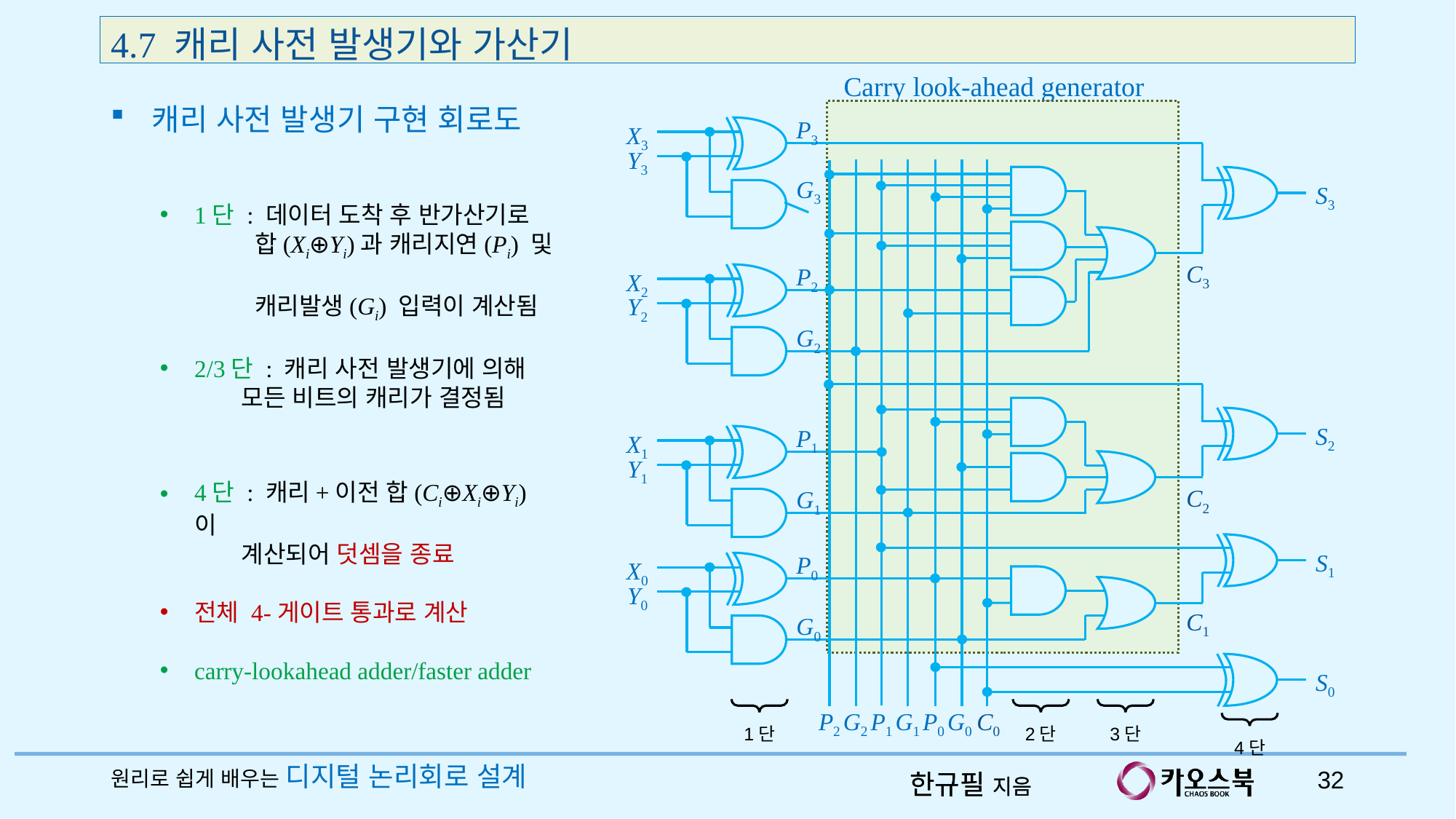

4.7 캐리 사전 발생기와 가산기
Carry look-ahead generator
캐리 사전 발생기 구현 회로도

P3
X3

Y3

G3

S3

C3

P2
X2

Y2

G2

S2
P1

X1

Y1

C2
G1

S1

P0
X0

Y0

C1
G0

S0

2단

3단

1단
P2
G2
P1
G1
P0
G0
C0

4단
1단 : 데이터 도착 후 반가산기로
         합(Xi⊕Yi)과 캐리지연(Pi) 및
         캐리발생(Gi) 입력이 계산됨
2/3단 : 캐리 사전 발생기에 의해
       모든 비트의 캐리가 결정됨
4단 : 캐리+이전 합(Ci⊕Xi⊕Yi)이
       계산되어 덧셈을 종료

전체 4-게이트 통과로 계산
carry-lookahead adder/faster adder
원리로 쉽게 배우는 디지털 논리회로 설계
32